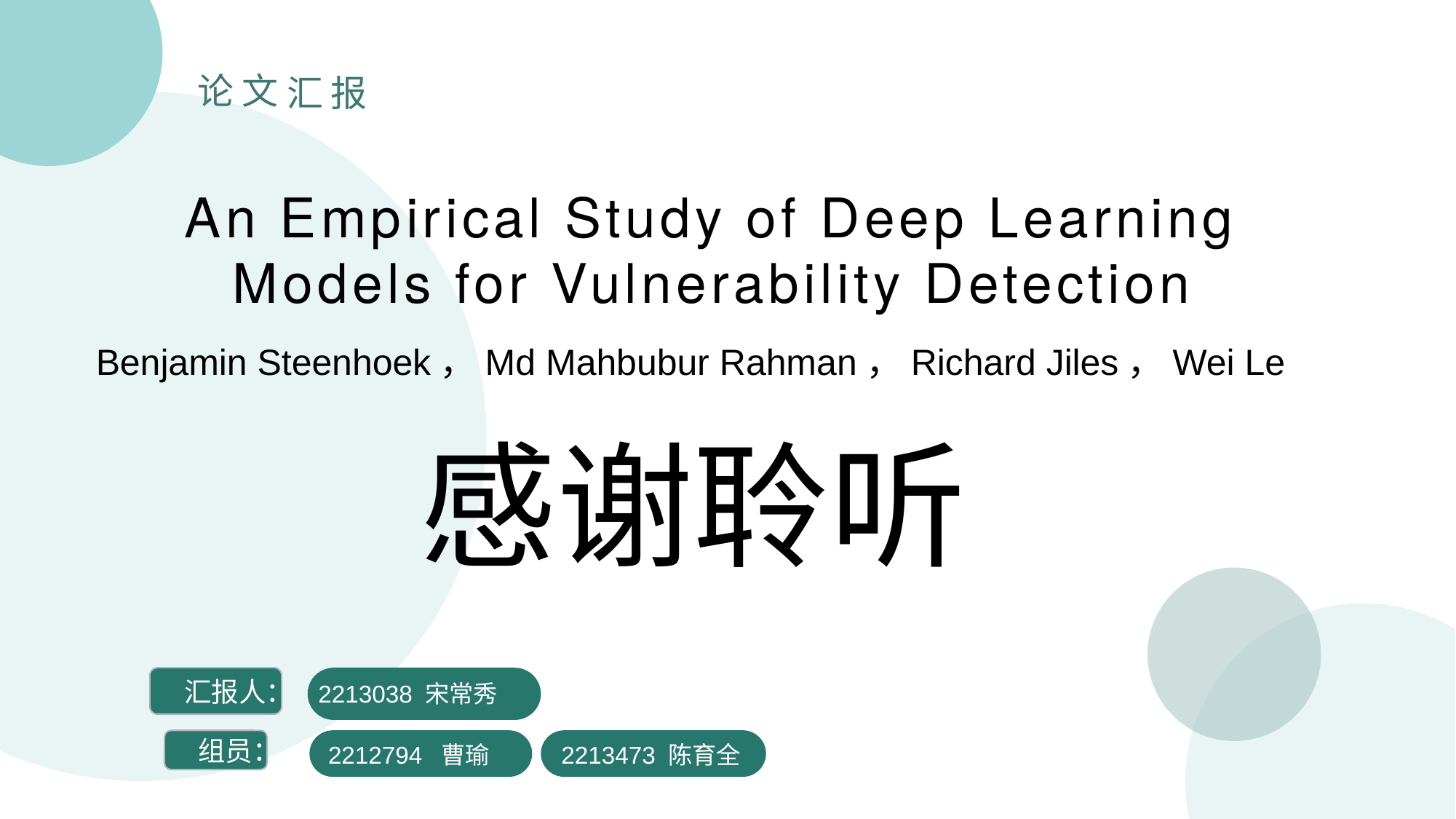

论
文
汇
报

An Empirical Study of Deep Learning Models for Vulnerability Detection
Benjamin Steenhoek，Md Mahbubur Rahman，Richard Jiles，Wei Le
感谢聆听

2213038 宋常秀
  汇报人：

2212794  曹瑜

2213473 陈育全
  组员：